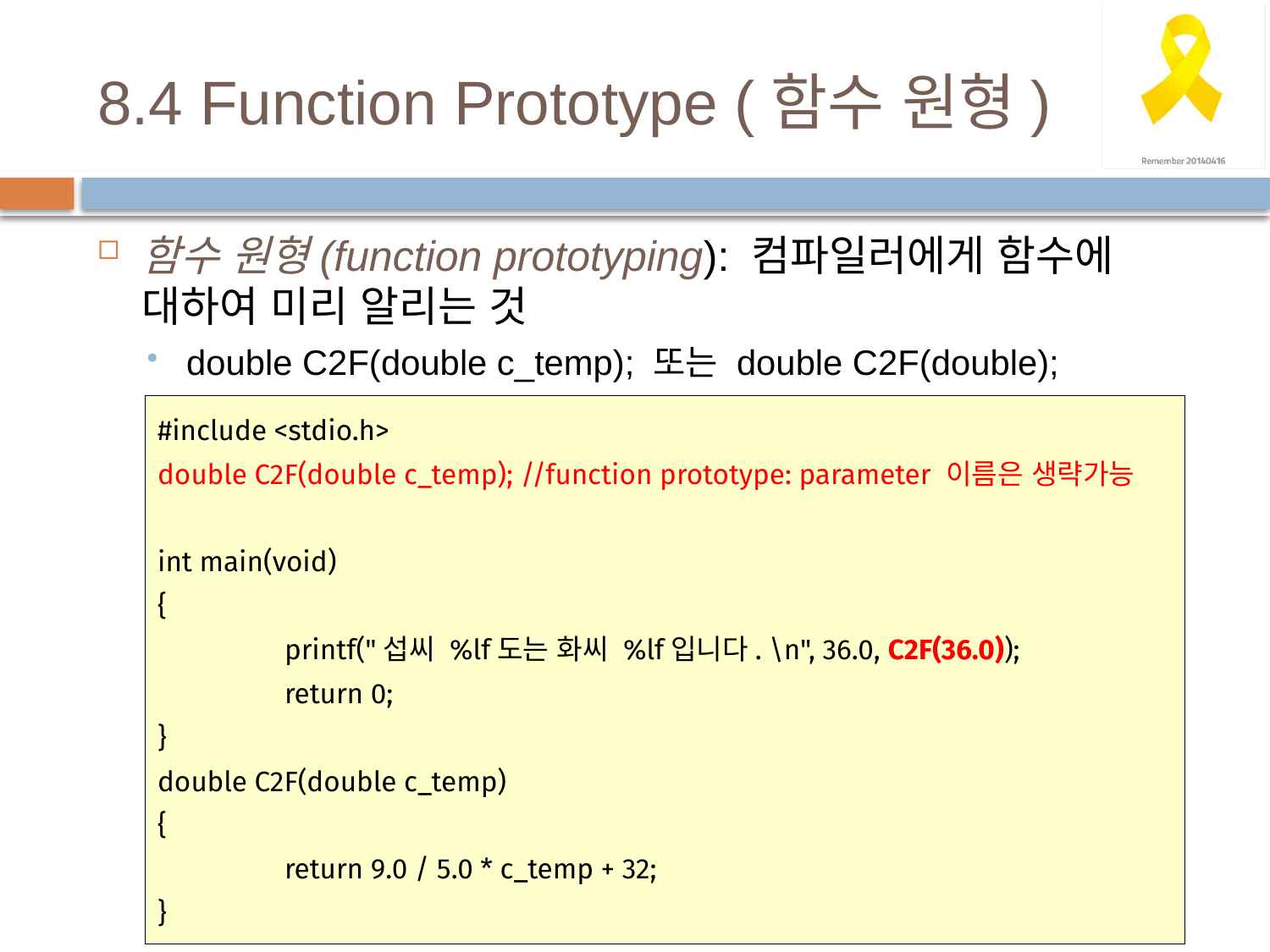

# 8.4 Function Prototype (함수 원형)
함수 원형(function prototyping): 컴파일러에게 함수에 대하여 미리 알리는 것
double C2F(double c_temp); 또는 double C2F(double);
#include <stdio.h>
double C2F(double c_temp); //function prototype: parameter 이름은 생략가능

int main(void)
{
	printf("섭씨 %lf도는 화씨 %lf입니다. \n", 36.0, C2F(36.0));
	return 0;
}
double C2F(double c_temp)
{
	return 9.0 / 5.0 * c_temp + 32;
}